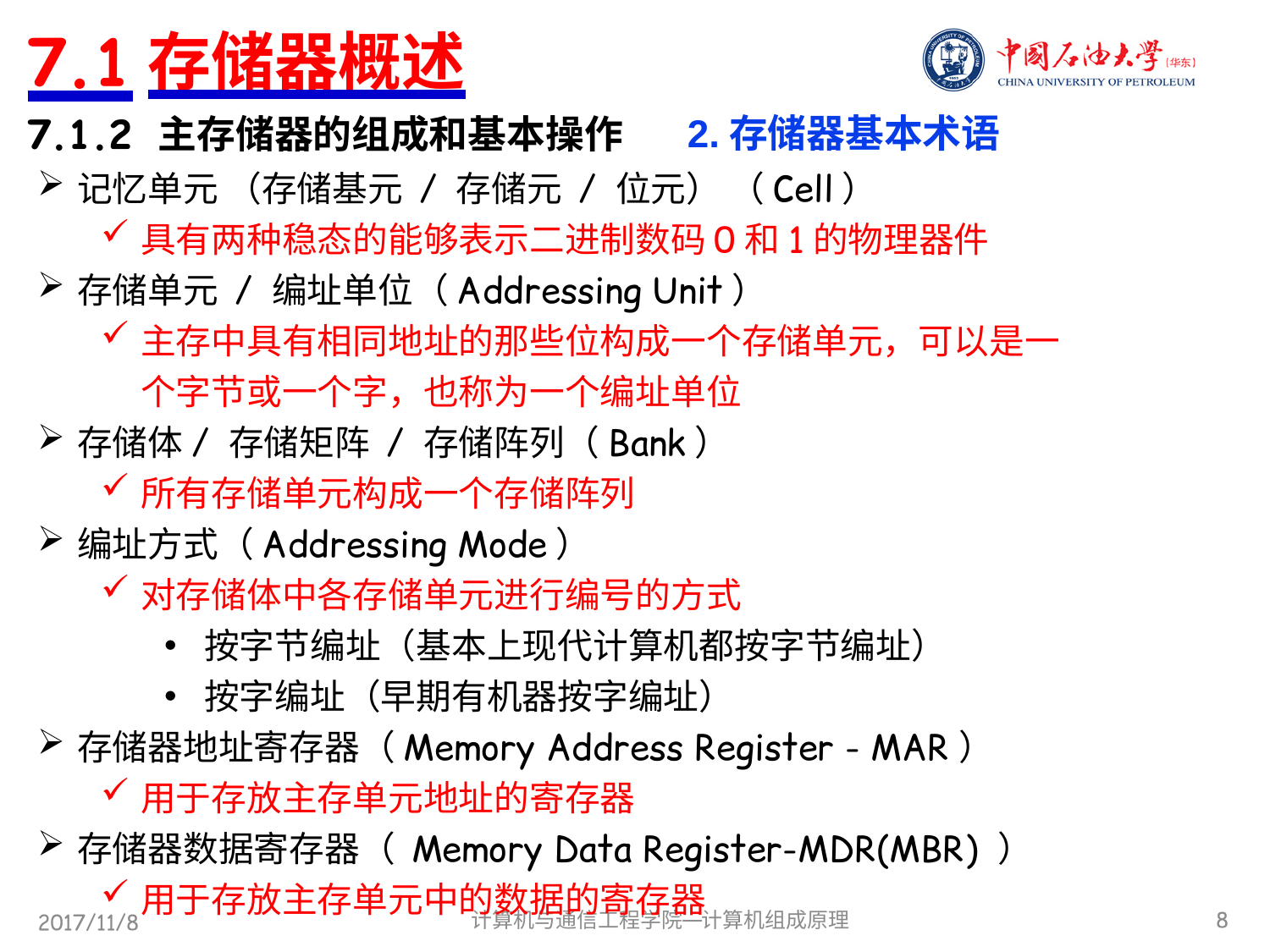

# 7.1存储器概述
2.存储器基本术语
7.1.2 主存储器的组成和基本操作
记忆单元 （存储基元 / 存储元 / 位元） （Cell）
具有两种稳态的能够表示二进制数码0和1的物理器件
存储单元 / 编址单位（Addressing Unit）
主存中具有相同地址的那些位构成一个存储单元，可以是一个字节或一个字，也称为一个编址单位
存储体/ 存储矩阵 / 存储阵列（Bank）
所有存储单元构成一个存储阵列
编址方式（Addressing Mode）
对存储体中各存储单元进行编号的方式
按字节编址（基本上现代计算机都按字节编址）
按字编址（早期有机器按字编址）
存储器地址寄存器（Memory Address Register - MAR）
用于存放主存单元地址的寄存器
存储器数据寄存器（ Memory Data Register-MDR(MBR) ）
用于存放主存单元中的数据的寄存器
计算机与通信工程学院—计算机组成原理
8
2017/11/8